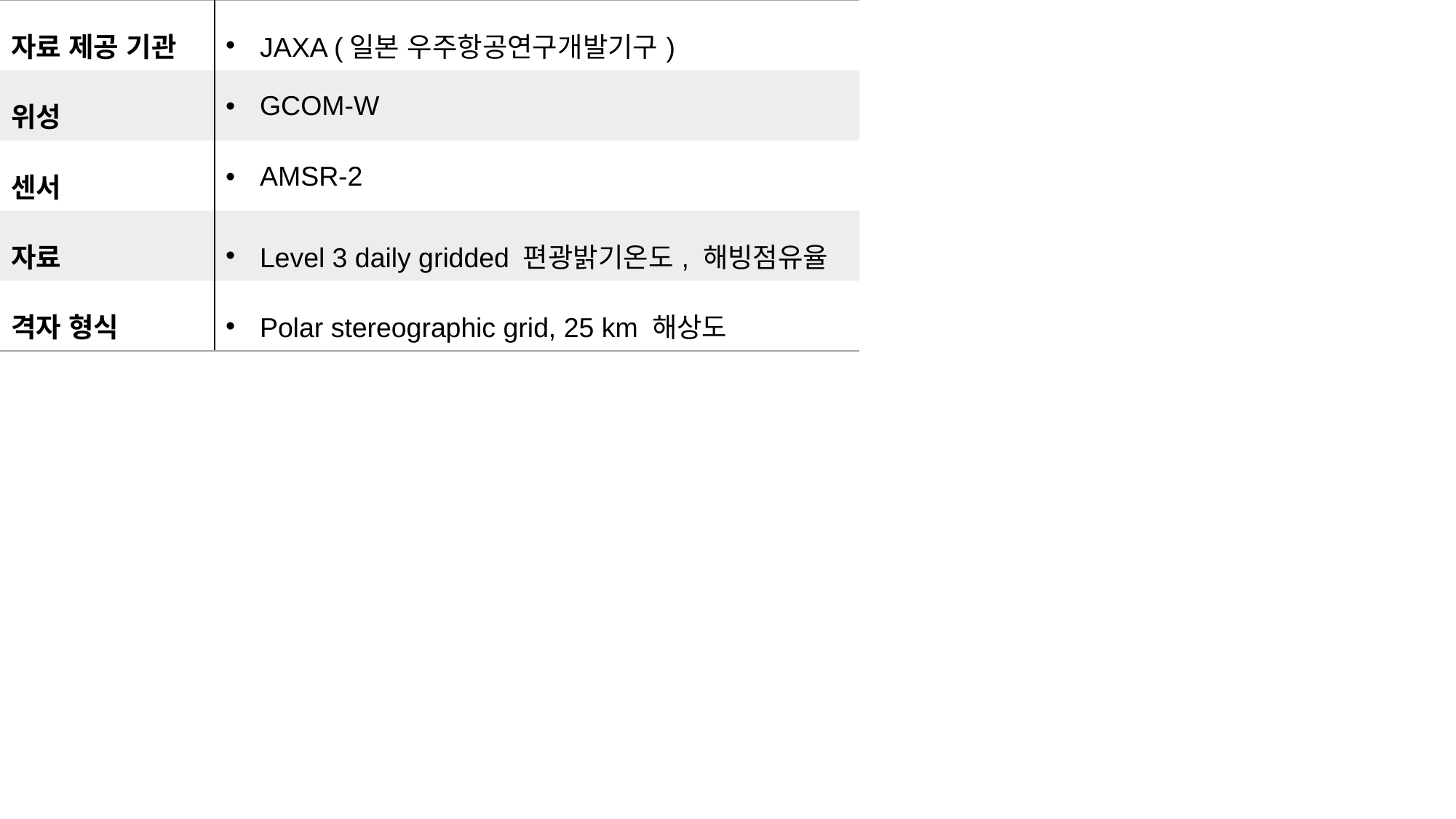

| 자료 제공 기관 | JAXA (일본 우주항공연구개발기구) |
| --- | --- |
| 위성 | GCOM-W |
| 센서 | AMSR-2 |
| 자료 | Level 3 daily gridded 편광밝기온도, 해빙점유율 |
| 격자 형식 | Polar stereographic grid, 25 km 해상도 |